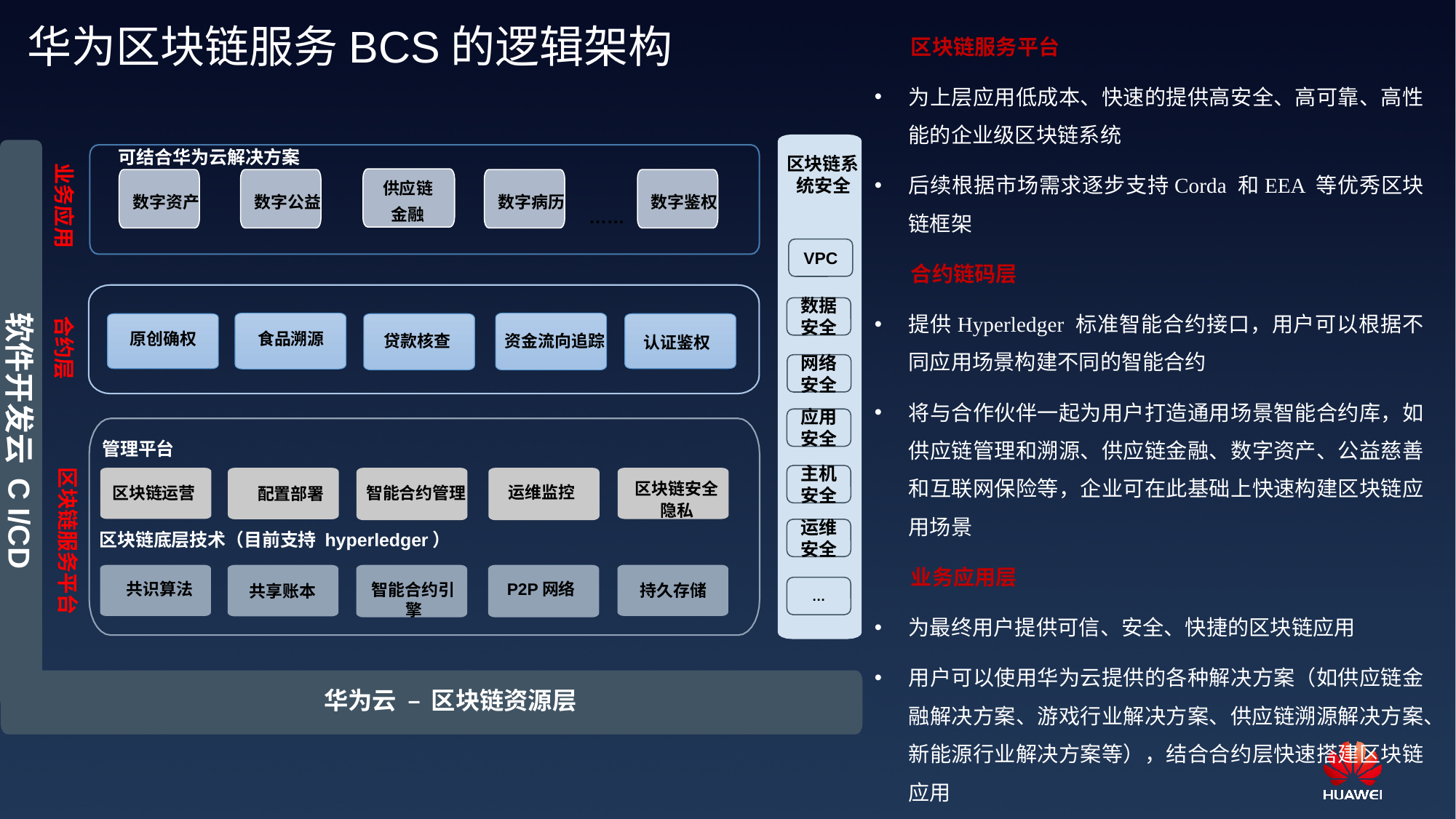

华为区块链服务BCS的逻辑架构
区块链服务平台
为上层应用低成本、快速的提供高安全、高可靠、高性能的企业级区块链系统
后续根据市场需求逐步支持Corda 和EEA 等优秀区块链框架
合约链码层
提供Hyperledger 标准智能合约接口，用户可以根据不同应用场景构建不同的智能合约
将与合作伙伴一起为用户打造通用场景智能合约库，如供应链管理和溯源、供应链金融、数字资产、公益慈善和互联网保险等，企业可在此基础上快速构建区块链应用场景
业务应用层
为最终用户提供可信、安全、快捷的区块链应用
用户可以使用华为云提供的各种解决方案（如供应链金融解决方案、游戏行业解决方案、供应链溯源解决方案、新能源行业解决方案等），结合合约层快速搭建区块链应用

可结合华为云解决方案

区块链系统安全
业务应用

供应链
金融
数字资产
数字公益
数字病历
数字鉴权
……
VPC

数据安全

合约层
食品溯源
原创确权
贷款核查
资金流向追踪
认证鉴权
网络安全
区块链底层技术（目前支持 hyperledger）
管理平台
应用安全

软件开发云 C I/CD
区块链服务平台
主机安全

区块链安全
隐私
运维监控
智能合约管理
区块链运营
配置部署
运维安全

共识算法
P2P网络
…
智能合约引擎
持久存储
共享账本

华为云  –  区块链资源层